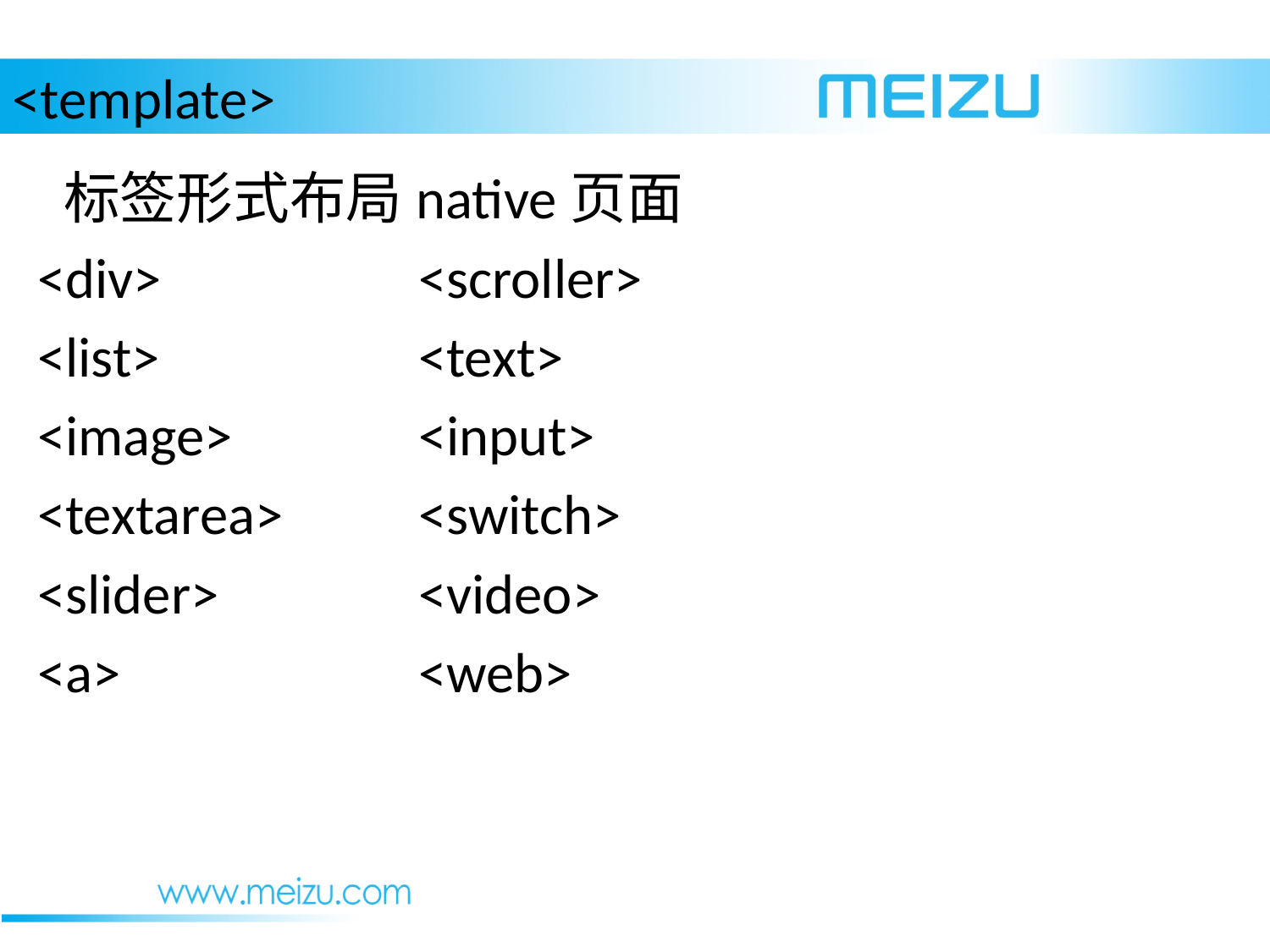

<template>
 标签形式布局native页面
<div>			<scroller>
<list>			<text>
<image>		<input>
<textarea>		<switch>
<slider>		<video>
<a>			<web>